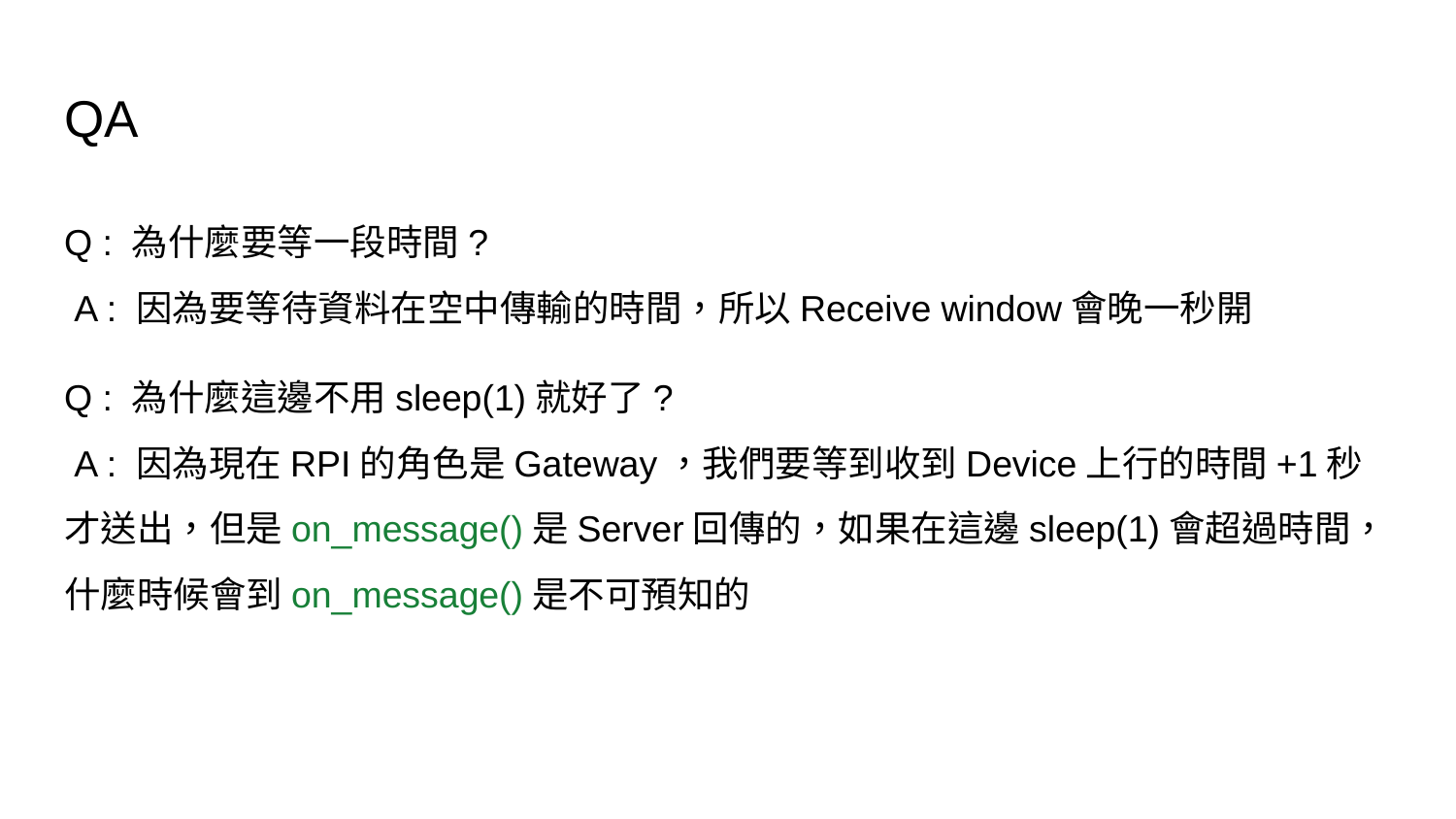

# QA
Q : 為什麼要等一段時間?
 A : 因為要等待資料在空中傳輸的時間，所以Receive window會晚一秒開
Q : 為什麼這邊不用sleep(1)就好了?
 A : 因為現在RPI的角色是Gateway，我們要等到收到Device上行的時間+1秒才送出，但是on_message()是Server回傳的，如果在這邊sleep(1)會超過時間，什麼時候會到on_message()是不可預知的